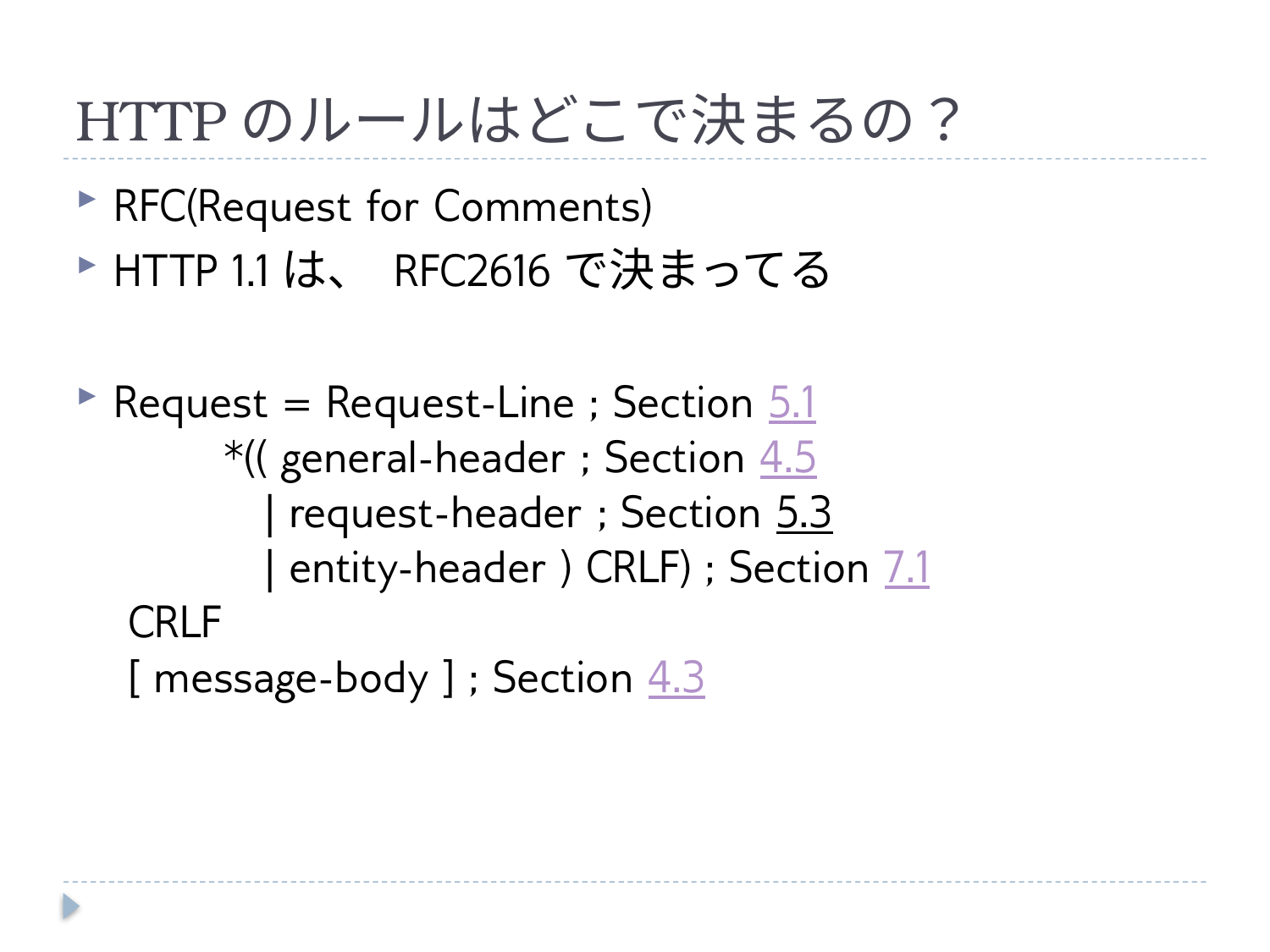

# HTTPのルールはどこで決まるの？
RFC(Request for Comments)
HTTP 1.1は、 RFC2616で決まってる

Request = Request-Line ; Section 5.1
        *(( general-header ; Section 4.5
           | request-header ; Section 5.3
           | entity-header ) CRLF) ; Section 7.1
 CRLF
 [ message-body ] ; Section 4.3